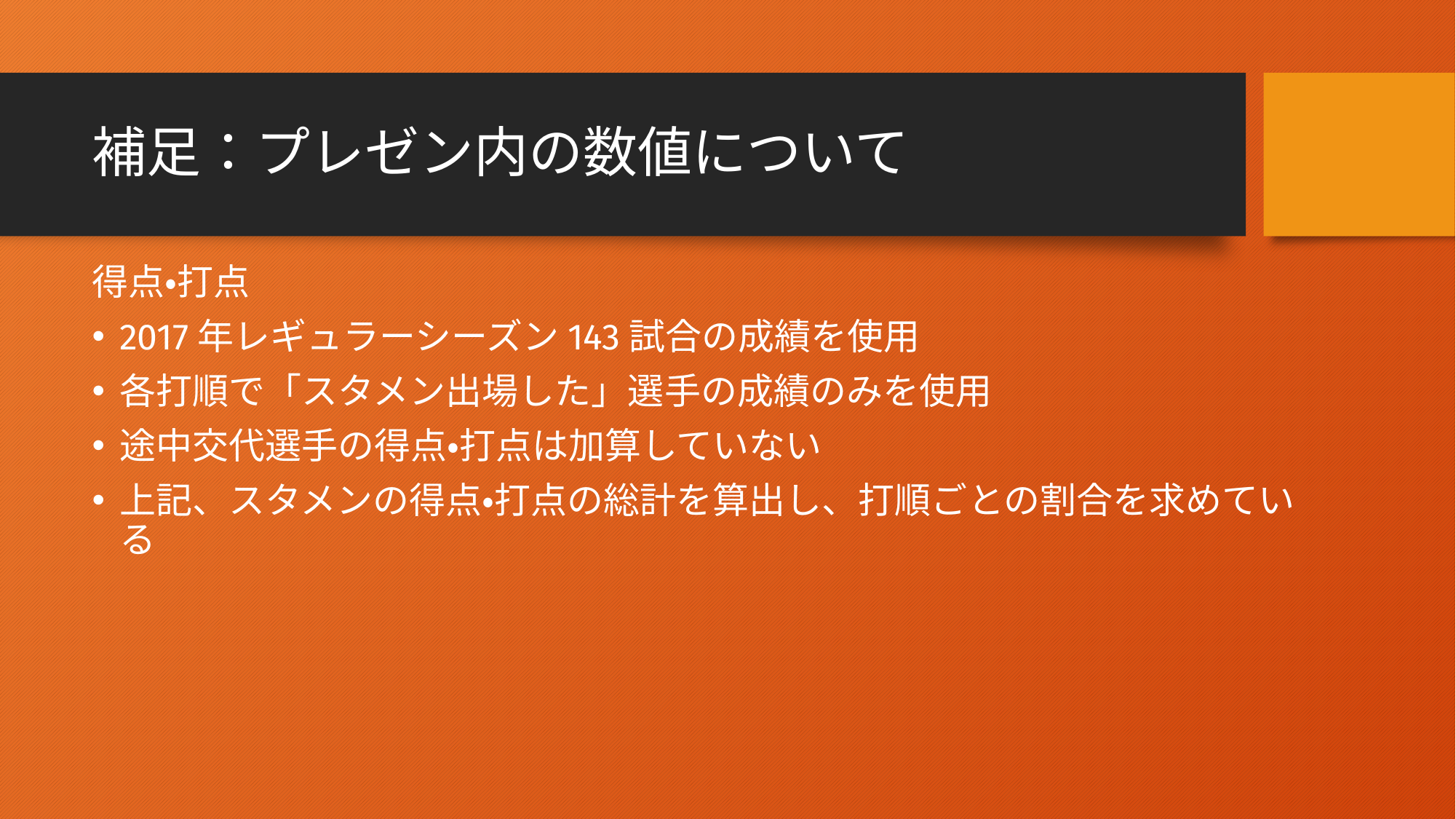

# 補足：プレゼン内の数値について
得点・打点
2017年レギュラーシーズン143試合の成績を使用
各打順で「スタメン出場した」選手の成績のみを使用
途中交代選手の得点・打点は加算していない
上記、スタメンの得点・打点の総計を算出し、打順ごとの割合を求めている